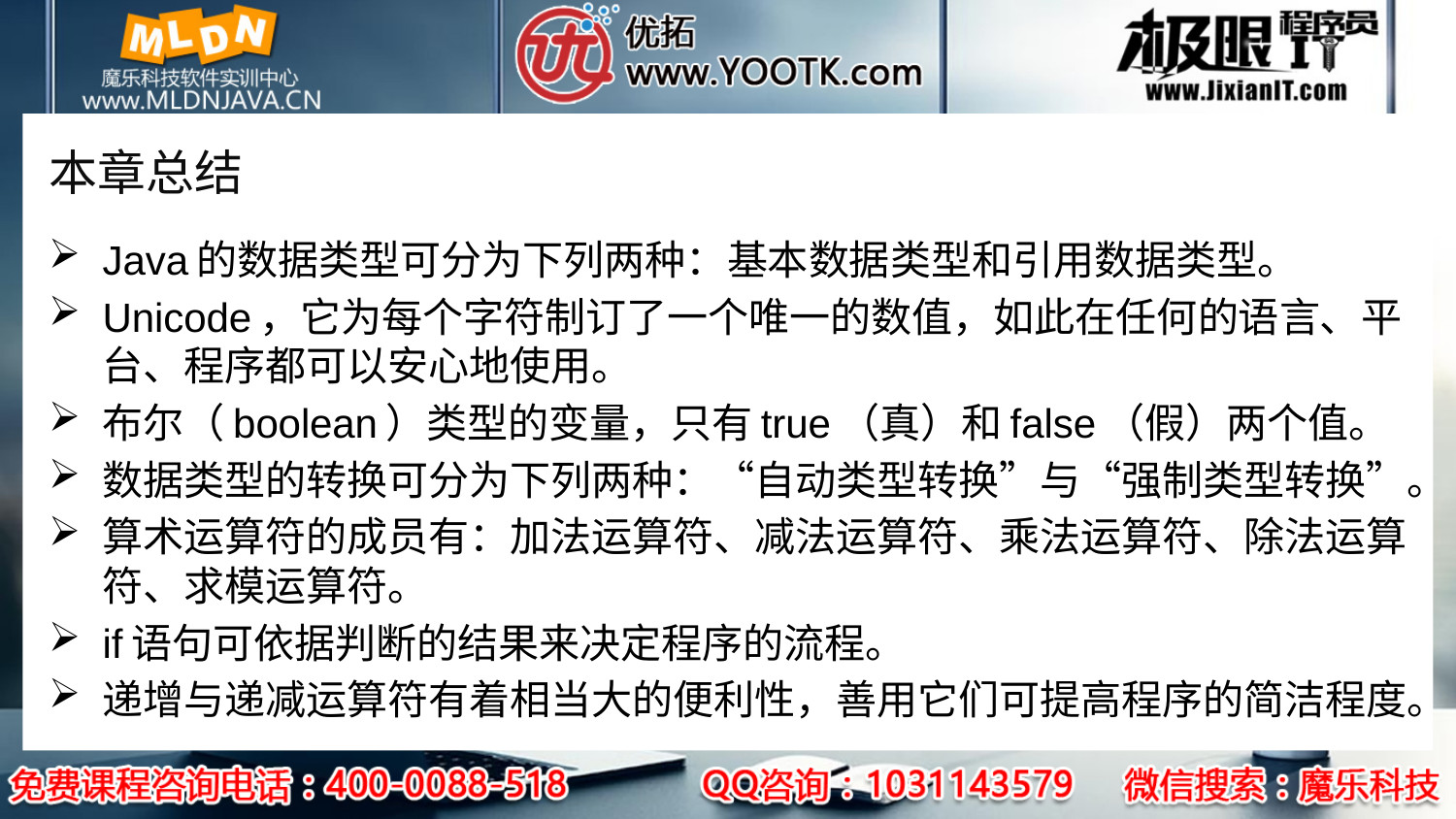

# 本章总结
Java的数据类型可分为下列两种：基本数据类型和引用数据类型。
Unicode，它为每个字符制订了一个唯一的数值，如此在任何的语言、平台、程序都可以安心地使用。
布尔（boolean）类型的变量，只有true（真）和false（假）两个值。
数据类型的转换可分为下列两种：“自动类型转换”与“强制类型转换”。
算术运算符的成员有：加法运算符、减法运算符、乘法运算符、除法运算符、求模运算符。
if语句可依据判断的结果来决定程序的流程。
递增与递减运算符有着相当大的便利性，善用它们可提高程序的简洁程度。